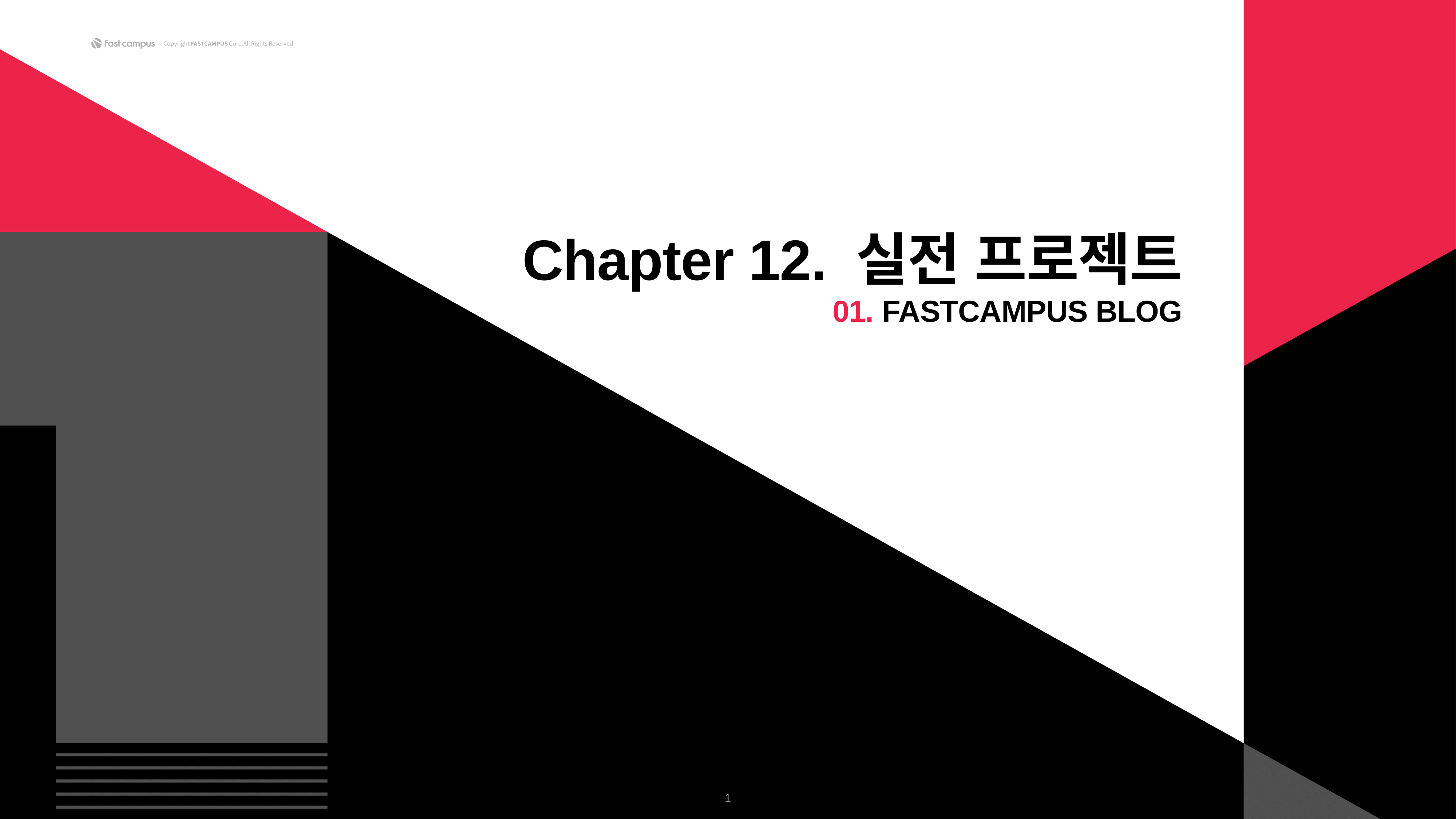

Chapter 12. 실전 프로젝트
01. FASTCAMPUS BLOG
1